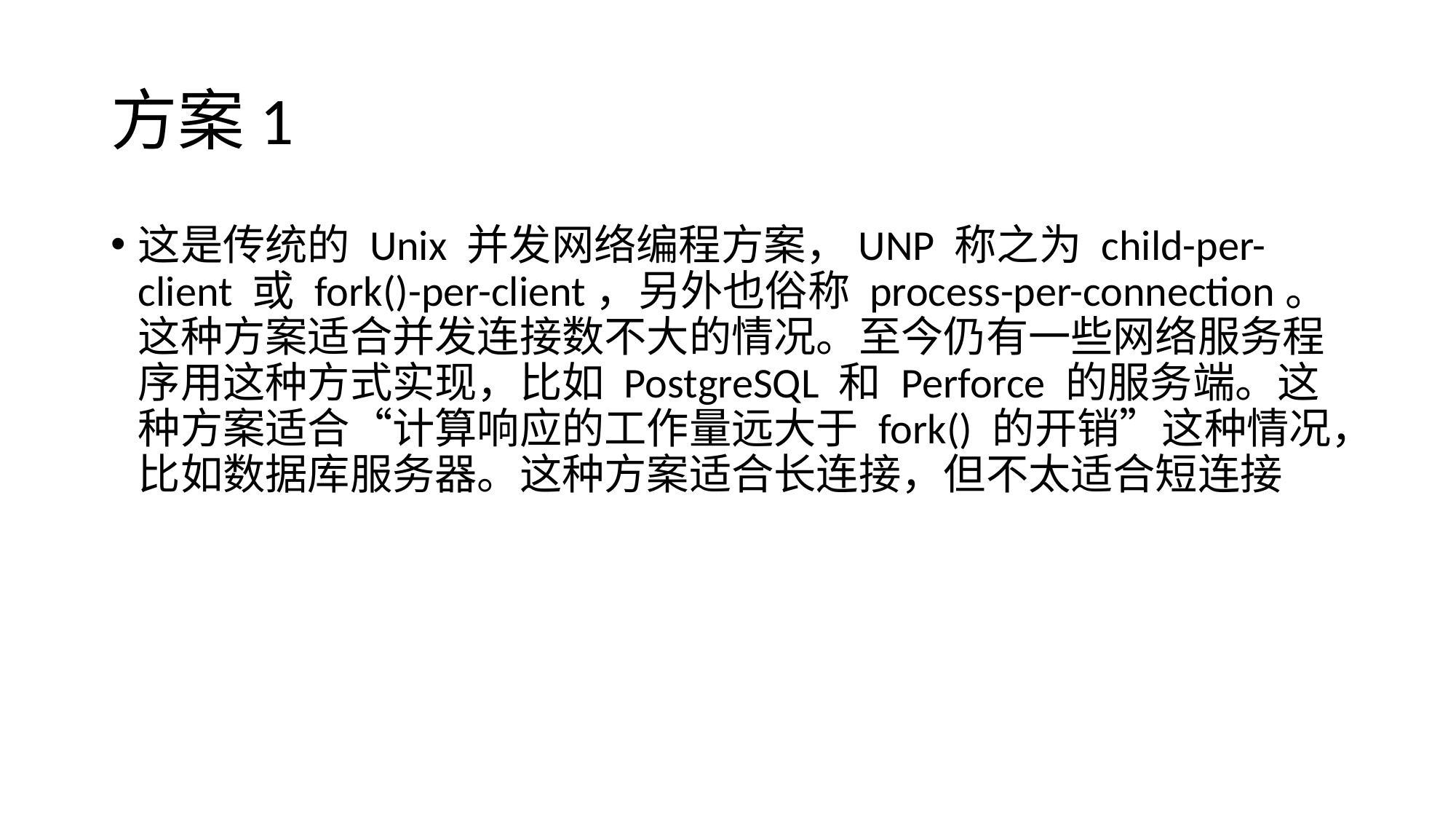

# 方案1
这是传统的 Unix 并发网络编程方案，UNP 称之为 child-per-client 或 fork()-per-client，另外也俗称 process-per-connection。这种方案适合并发连接数不大的情况。至今仍有一些网络服务程序用这种方式实现，比如 PostgreSQL 和 Perforce 的服务端。这种方案适合“计算响应的工作量远大于 fork() 的开销”这种情况，比如数据库服务器。这种方案适合长连接，但不太适合短连接